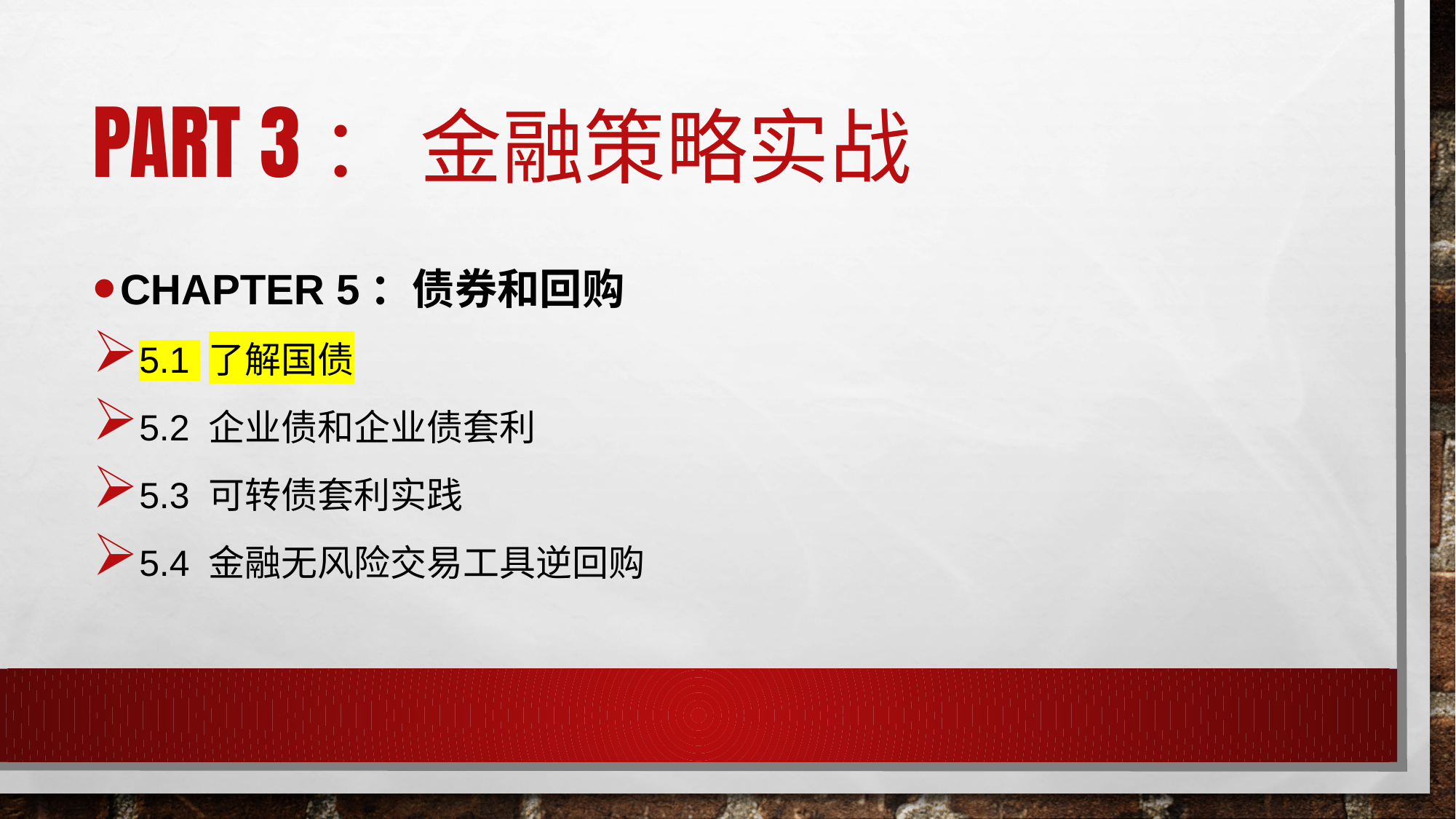

# Part 3： 金融策略实战
Chapter 5：债券和回购
5.1 了解国债
5.2 企业债和企业债套利
5.3 可转债套利实践
5.4 金融无风险交易工具逆回购